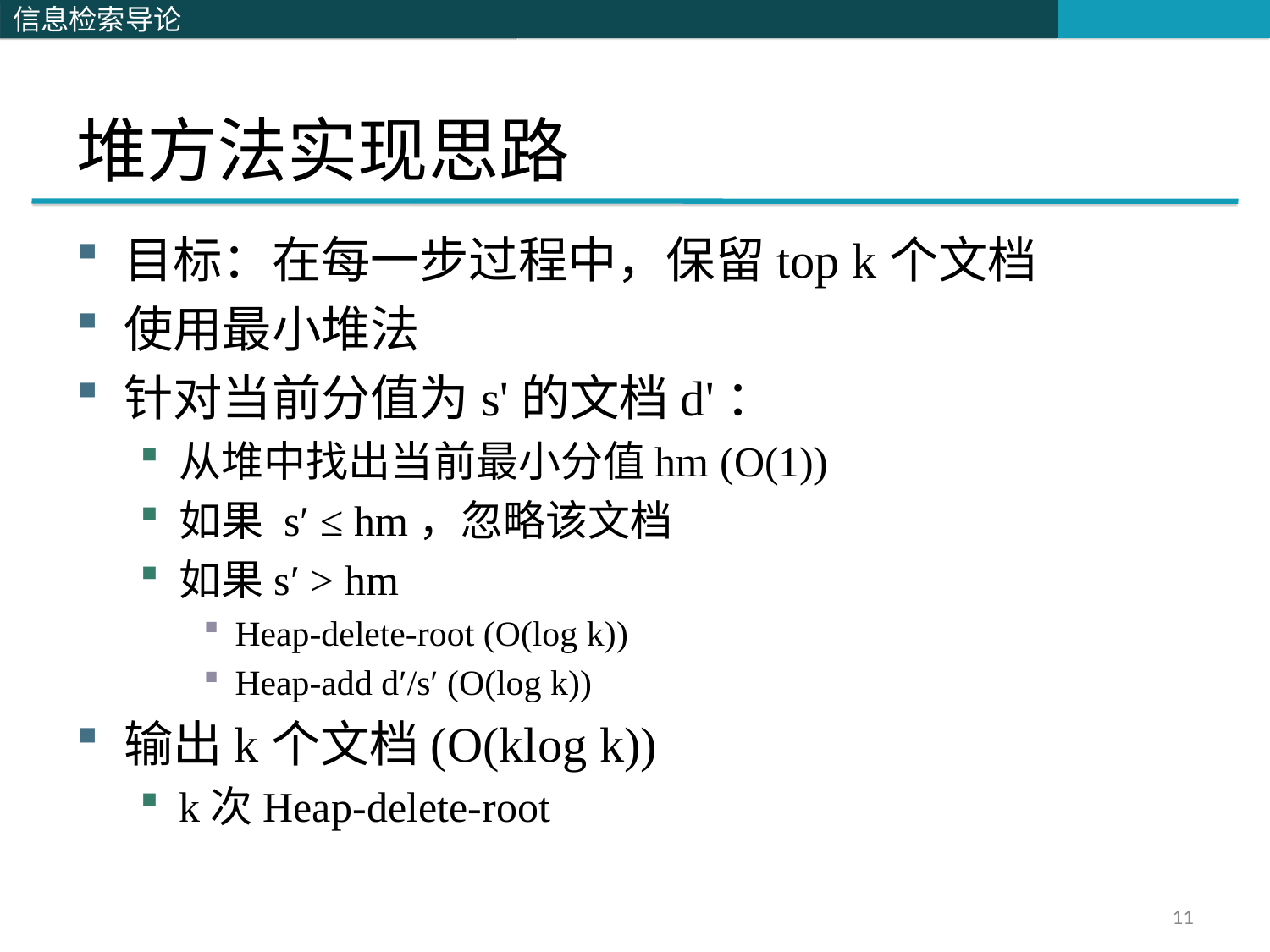

# 堆方法实现思路
目标：在每一步过程中，保留top k个文档
使用最小堆法
针对当前分值为s'的文档d'：
从堆中找出当前最小分值hm (O(1))
如果 s′ ≤ hm，忽略该文档
如果s′ > hm
Heap-delete-root (O(log k))
Heap-add d′/s′ (O(log k))
输出k个文档(O(klog k))
k次Heap-delete-root
11